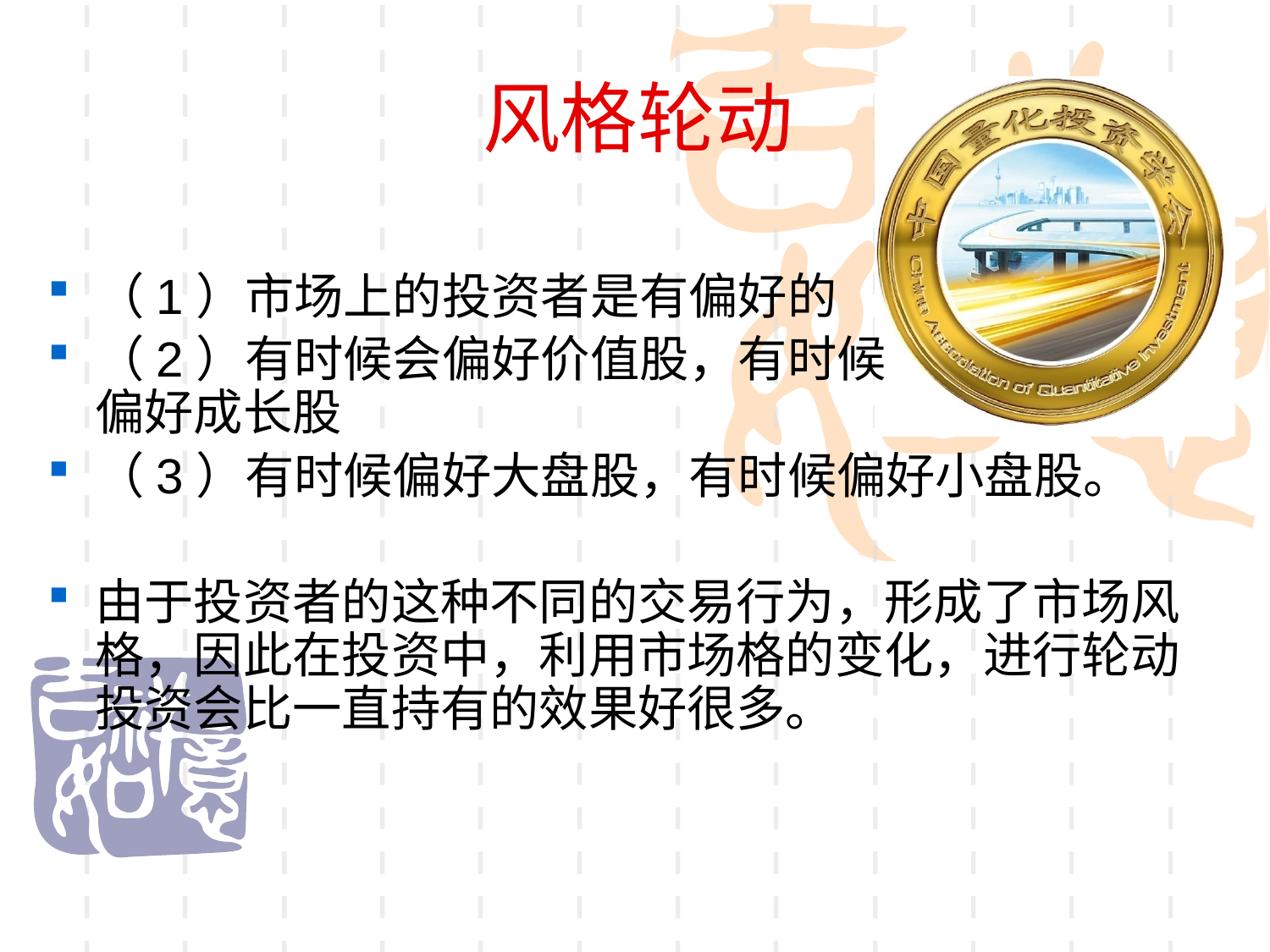

风格轮动

（1）市场上的投资者是有偏好的
（2）有时候会偏好价值股，有时候
偏好成长股
（3）有时候偏好大盘股，有时候偏好小盘股。

由于投资者的这种不同的交易行为，形成了市场风格，因此在投资中，利用市场格的变化，进行轮动投资会比一直持有的效果好很多。